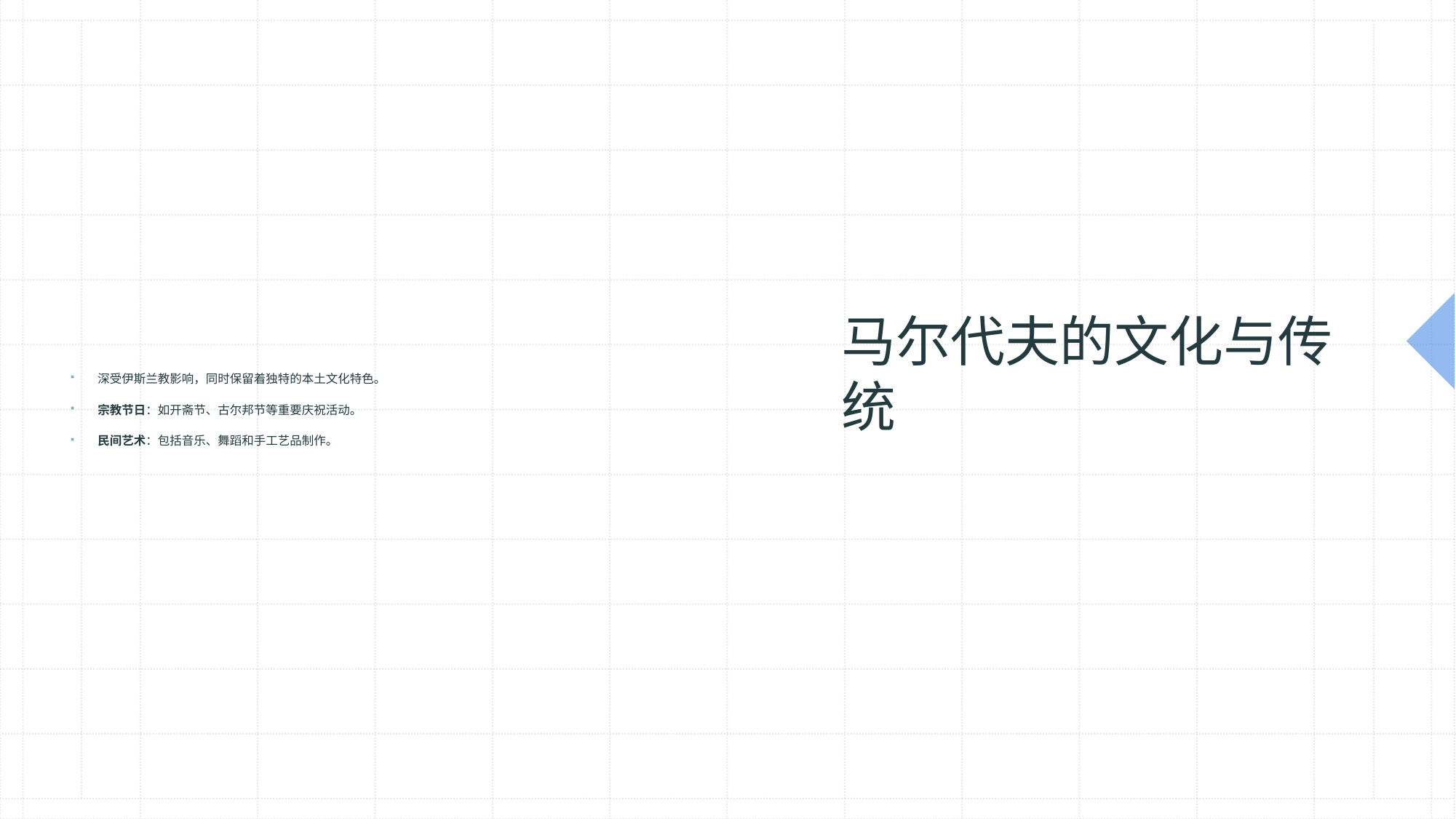

深受伊斯兰教影响，同时保留着独特的本土文化特色。
宗教节日：如开斋节、古尔邦节等重要庆祝活动。
民间艺术：包括音乐、舞蹈和手工艺品制作。
# 马尔代夫的文化与传统